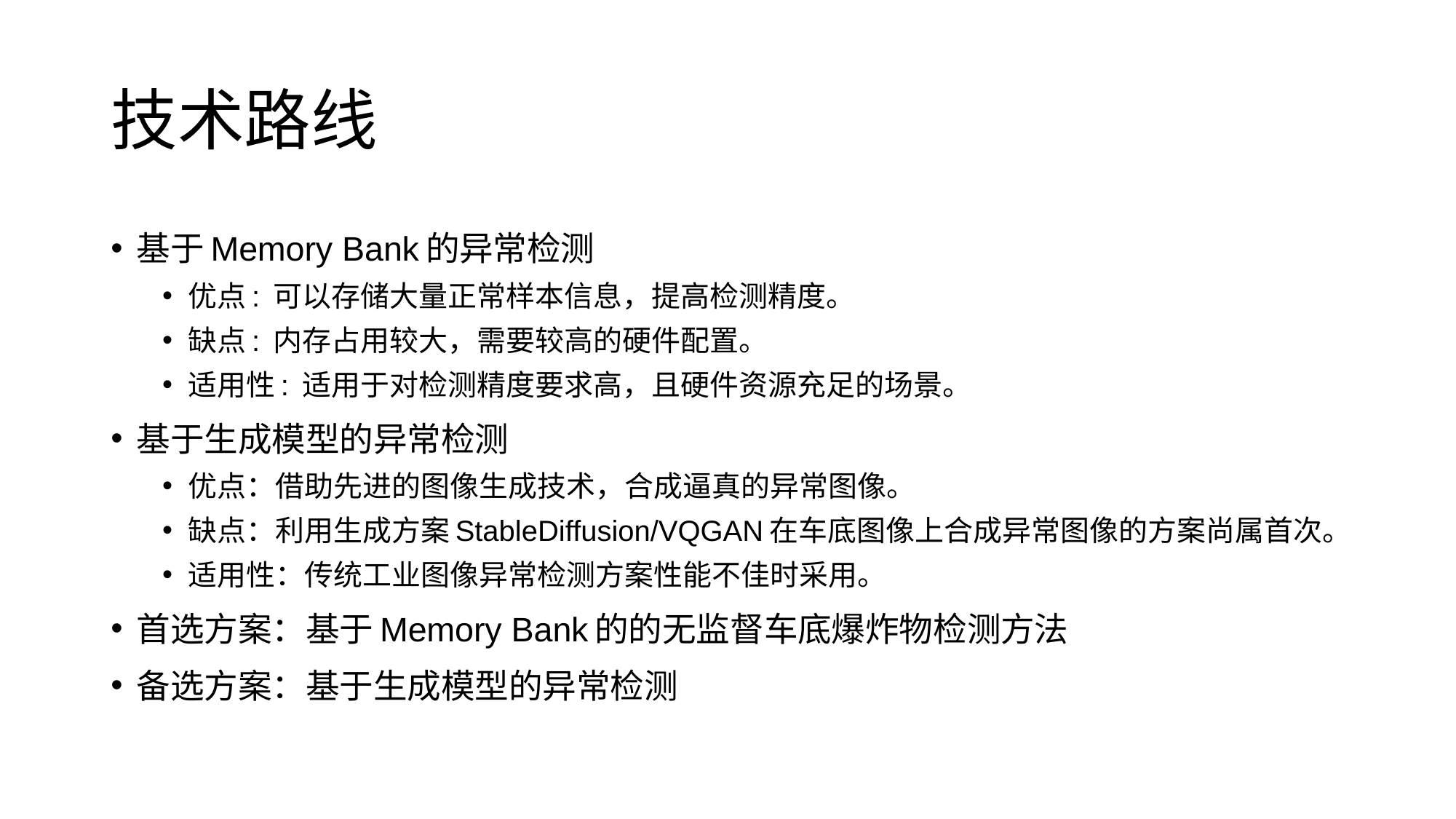

# 技术路线
基于Memory Bank的异常检测
优点: 可以存储大量正常样本信息，提高检测精度。
缺点: 内存占用较大，需要较高的硬件配置。
适用性: 适用于对检测精度要求高，且硬件资源充足的场景。
基于生成模型的异常检测
优点：借助先进的图像生成技术，合成逼真的异常图像。
缺点：利用生成方案StableDiffusion/VQGAN在车底图像上合成异常图像的方案尚属首次。
适用性：传统工业图像异常检测方案性能不佳时采用。
首选方案：基于Memory Bank的的无监督车底爆炸物检测方法
备选方案：基于生成模型的异常检测